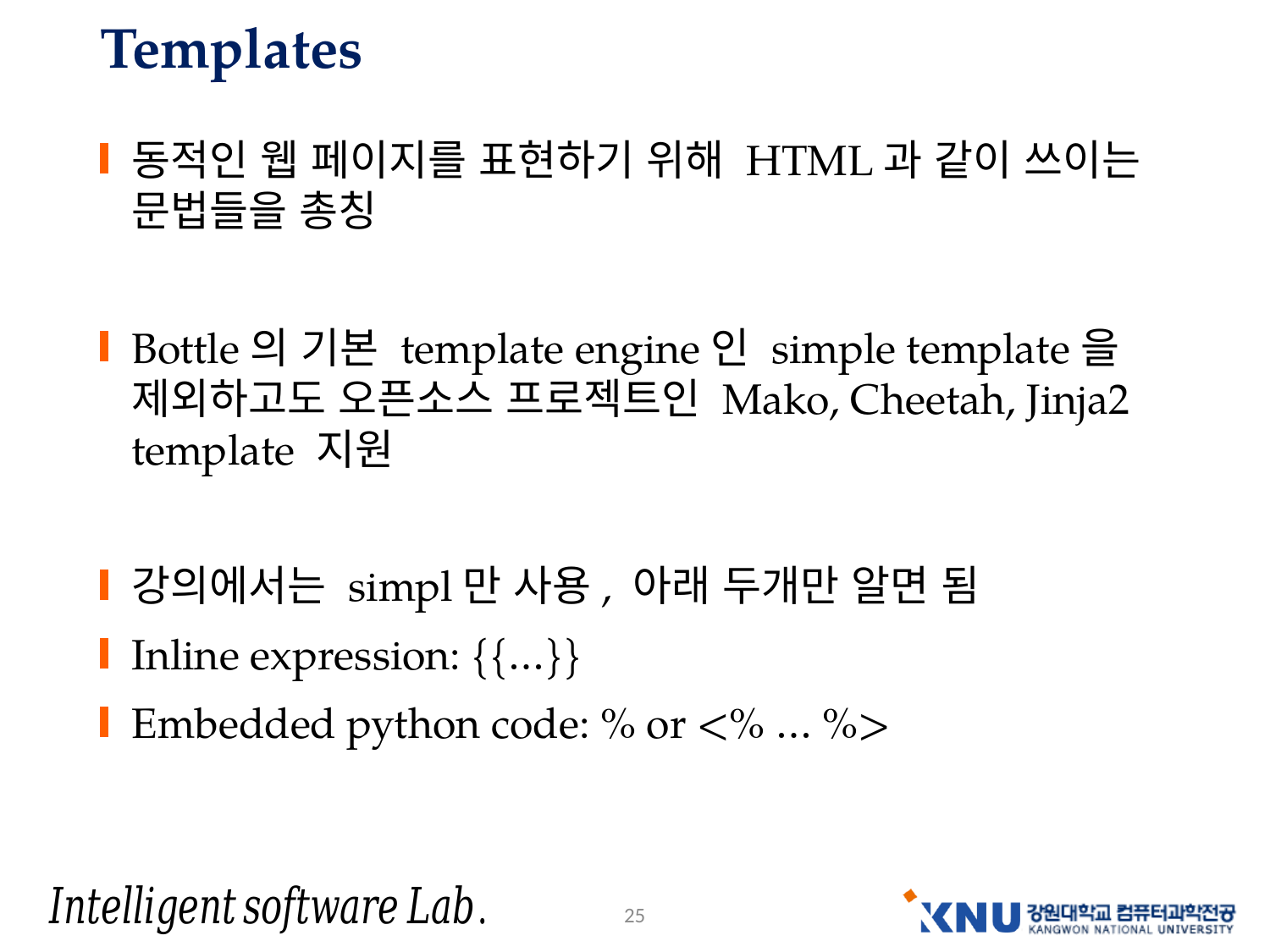

# Templates
동적인 웹 페이지를 표현하기 위해 HTML과 같이 쓰이는 문법들을 총칭

Bottle의 기본 template engine인 simple template을 제외하고도 오픈소스 프로젝트인 Mako, Cheetah, Jinja2 template 지원

강의에서는 simpl만 사용, 아래 두개만 알면 됨
Inline expression: {{…}}
Embedded python code: % or <% … %>